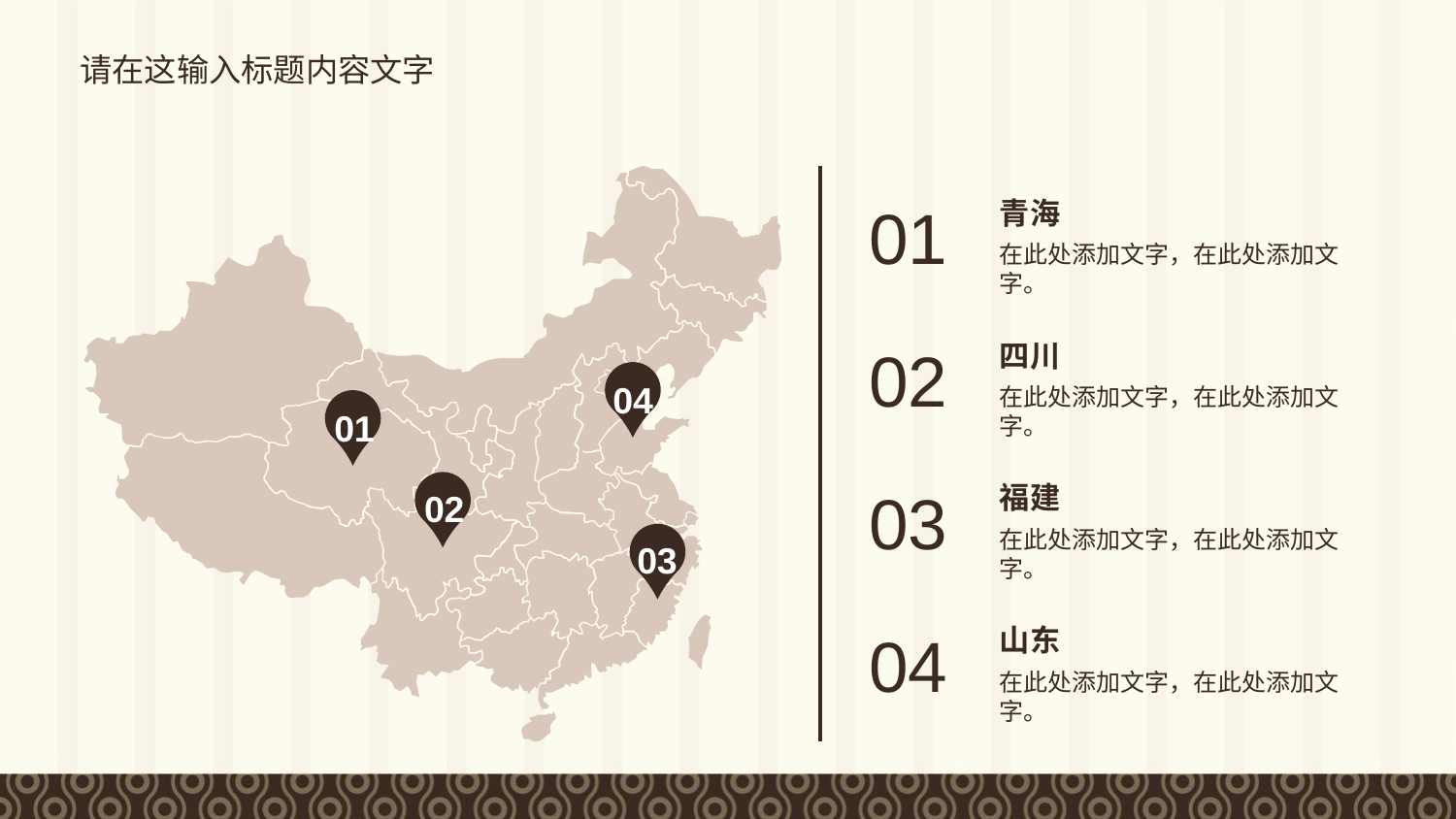

请在这输入标题内容文字

01
青海
在此处添加文字，在此处添加文字。
02
四川
在此处添加文字，在此处添加文字。

04

01
03
福建
在此处添加文字，在此处添加文字。

02

03
04
山东
在此处添加文字，在此处添加文字。